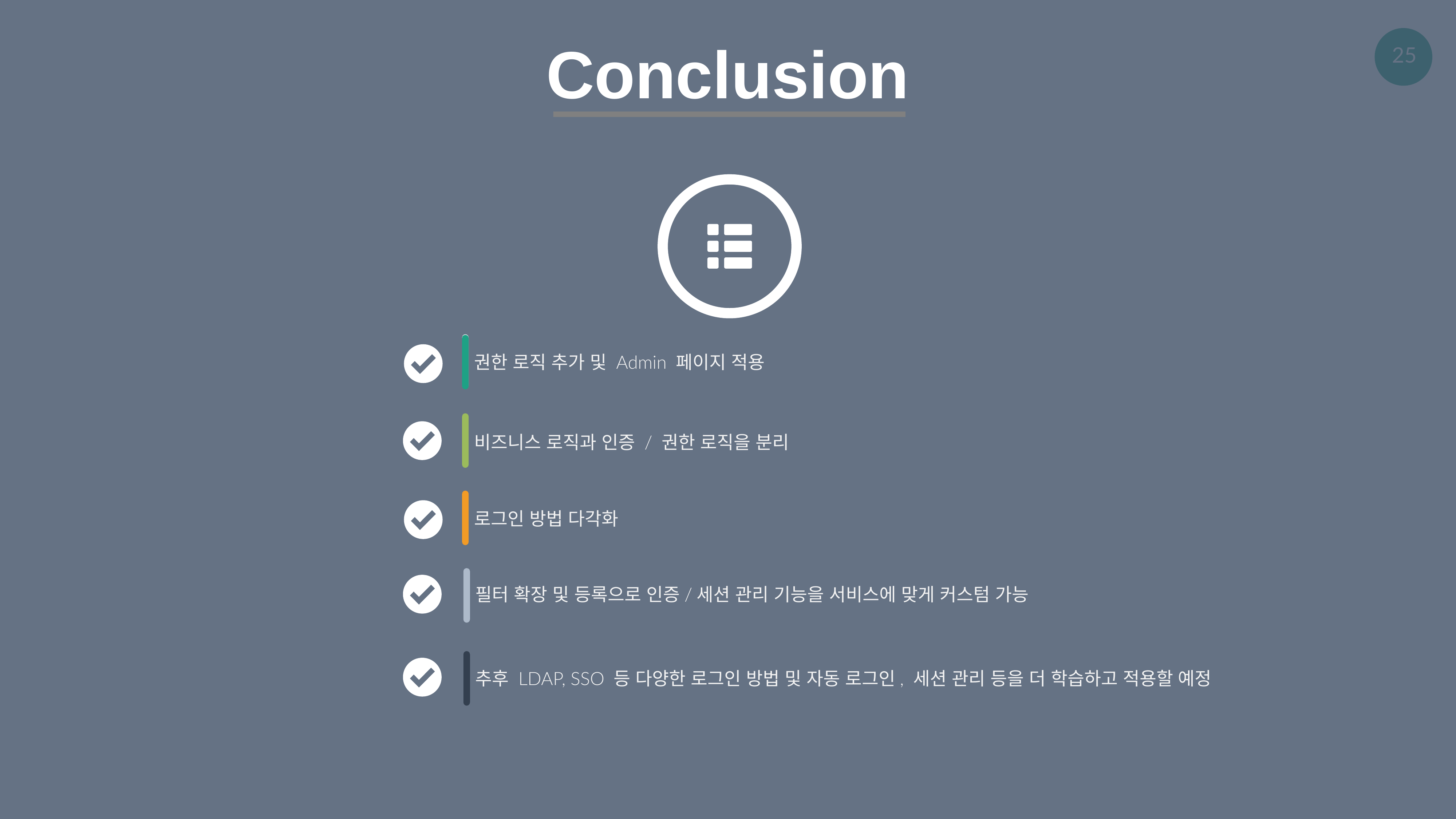

Conclusion

권한 로직 추가 및 Admin 페이지 적용

비즈니스 로직과 인증 / 권한 로직을 분리

로그인 방법 다각화

필터 확장 및 등록으로 인증/세션 관리 기능을 서비스에 맞게 커스텀 가능

추후 LDAP, SSO 등 다양한 로그인 방법 및 자동 로그인, 세션 관리 등을 더 학습하고 적용할 예정